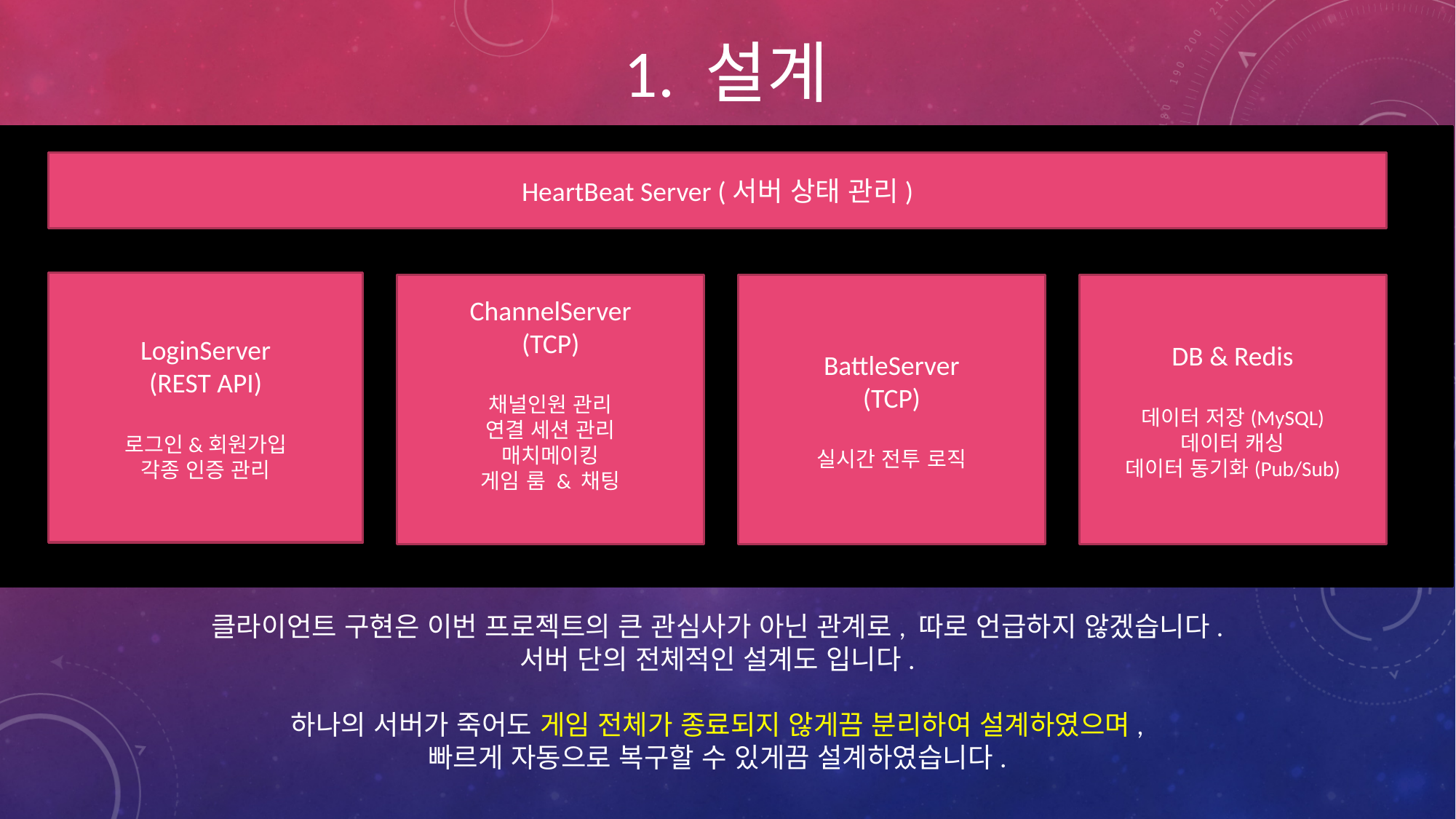

1. 설계

HeartBeat Server (서버 상태 관리)
LoginServer
(REST API)

로그인&회원가입
각종 인증 관리
ChannelServer
(TCP)

채널인원 관리
연결 세션 관리
매치메이킹
게임 룸 & 채팅

BattleServer
(TCP)

실시간 전투 로직
DB & Redis

데이터 저장(MySQL)
데이터 캐싱
데이터 동기화(Pub/Sub)
클라이언트 구현은 이번 프로젝트의 큰 관심사가 아닌 관계로, 따로 언급하지 않겠습니다.
서버 단의 전체적인 설계도 입니다.

하나의 서버가 죽어도 게임 전체가 종료되지 않게끔 분리하여 설계하였으며,
빠르게 자동으로 복구할 수 있게끔 설계하였습니다.